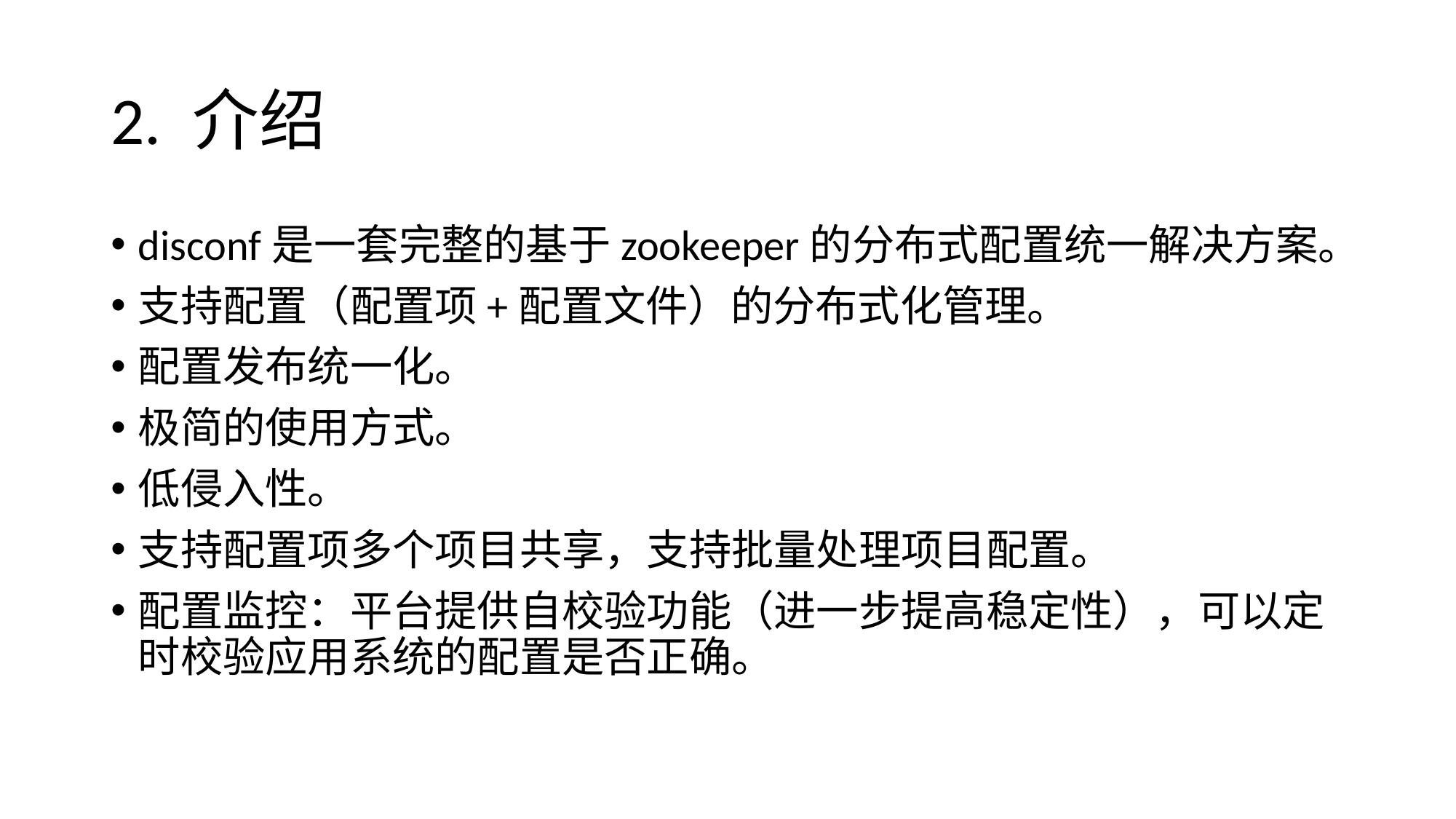

# 2. 介绍
disconf是一套完整的基于zookeeper的分布式配置统一解决方案。
支持配置（配置项+配置文件）的分布式化管理。
配置发布统一化。
极简的使用方式。
低侵入性。
支持配置项多个项目共享，支持批量处理项目配置。
配置监控：平台提供自校验功能（进一步提高稳定性），可以定时校验应用系统的配置是否正确。